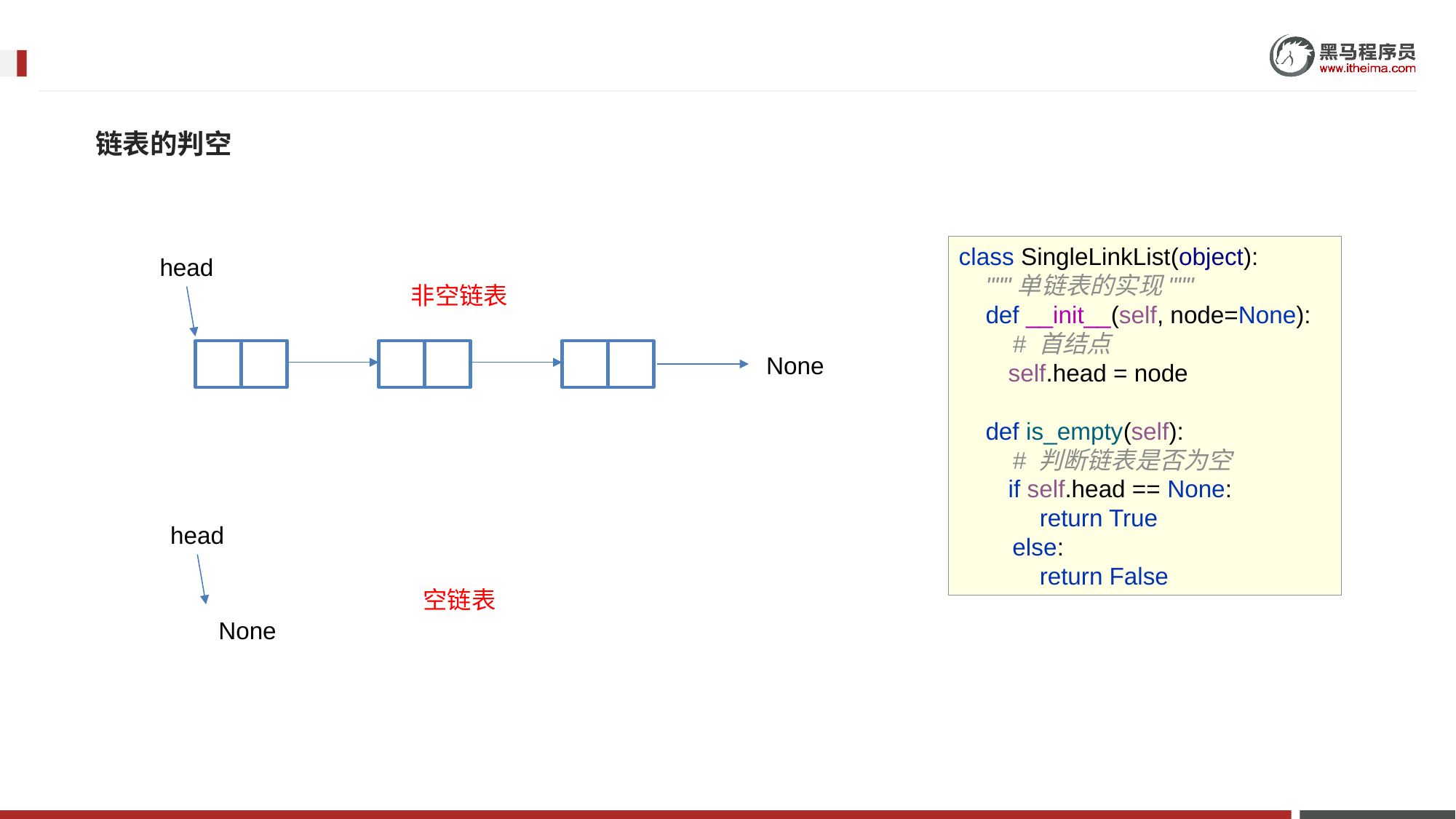

链表的判空
class SingleLinkList(object):
    """单链表的实现"""
    def __init__(self, node=None):
        # 首结点
        self.head = node
    def is_empty(self):
        # 判断链表是否为空
        if self.head == None:
            return True
        else:
            return False
head
非空链表

None
head
空链表
None